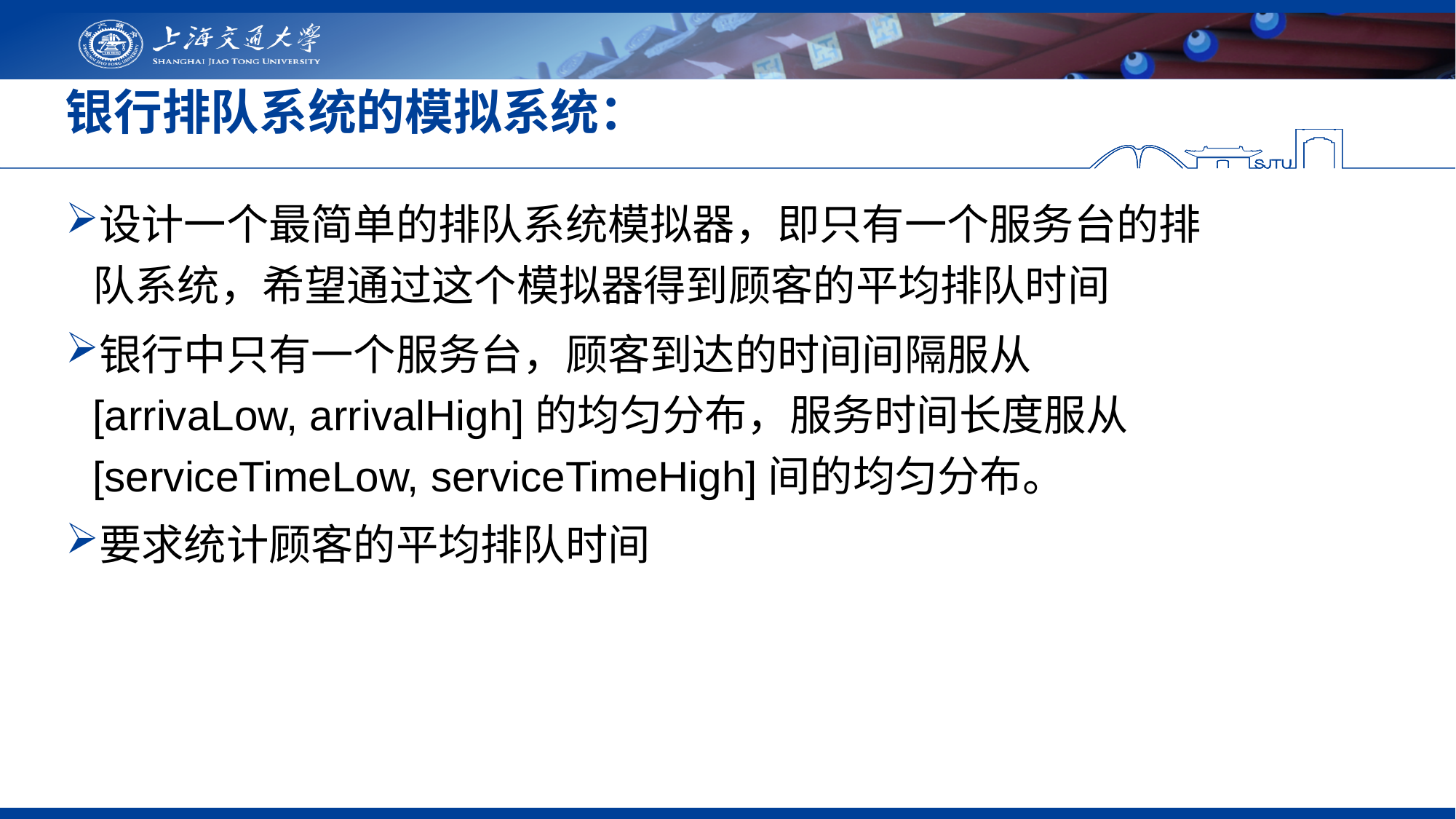

# 银行排队系统的模拟系统：
设计一个最简单的排队系统模拟器，即只有一个服务台的排队系统，希望通过这个模拟器得到顾客的平均排队时间
银行中只有一个服务台，顾客到达的时间间隔服从[arrivaLow, arrivalHigh]的均匀分布，服务时间长度服从[serviceTimeLow, serviceTimeHigh]间的均匀分布。
要求统计顾客的平均排队时间